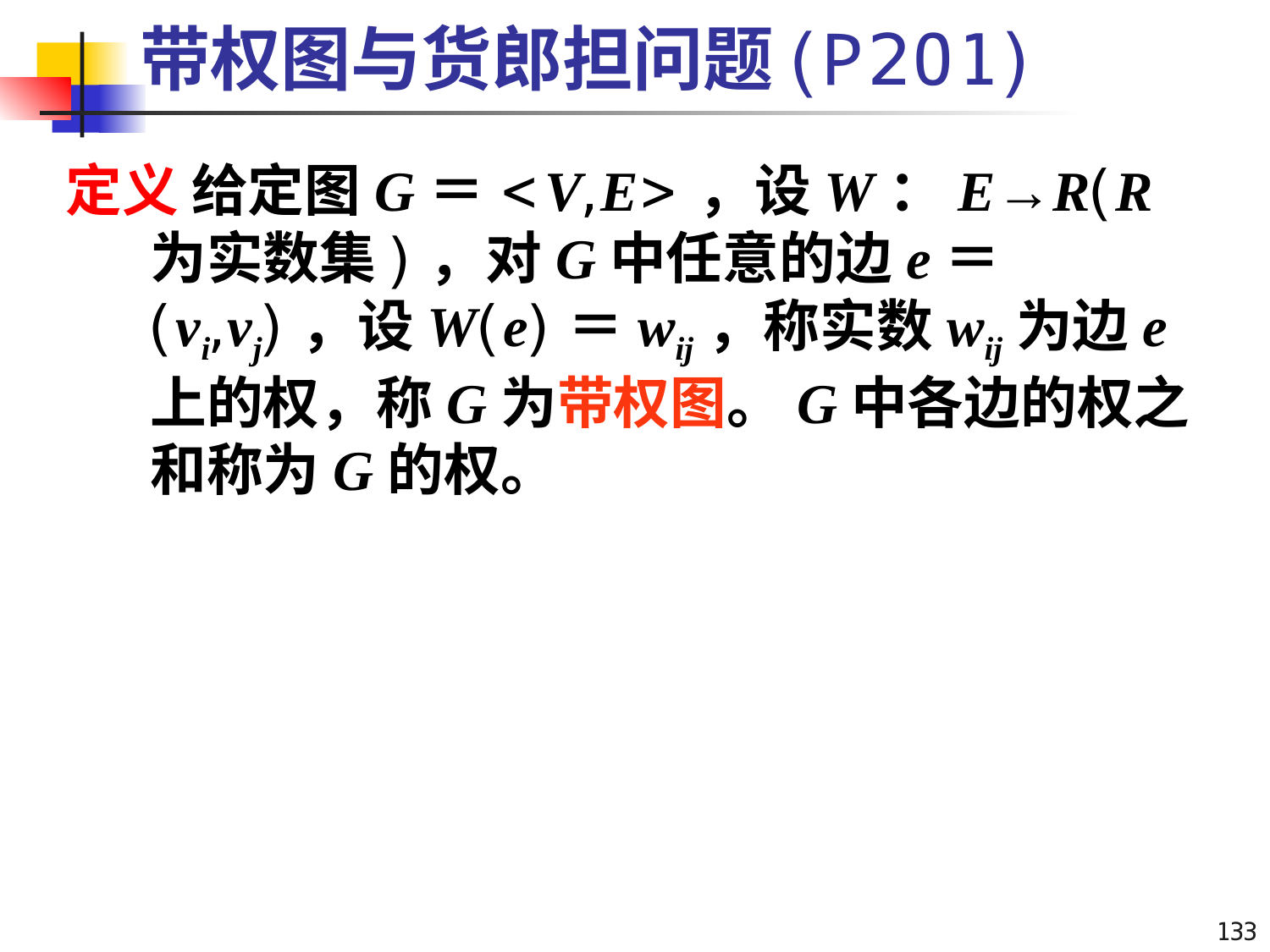

# 带权图与货郎担问题(P201)
定义 给定图G＝<V,E>，设W：E→R(R为实数集)，对G中任意的边e＝(vi,vj)，设W(e)＝wij，称实数wij为边e上的权，称G为带权图。G中各边的权之和称为G的权。
133